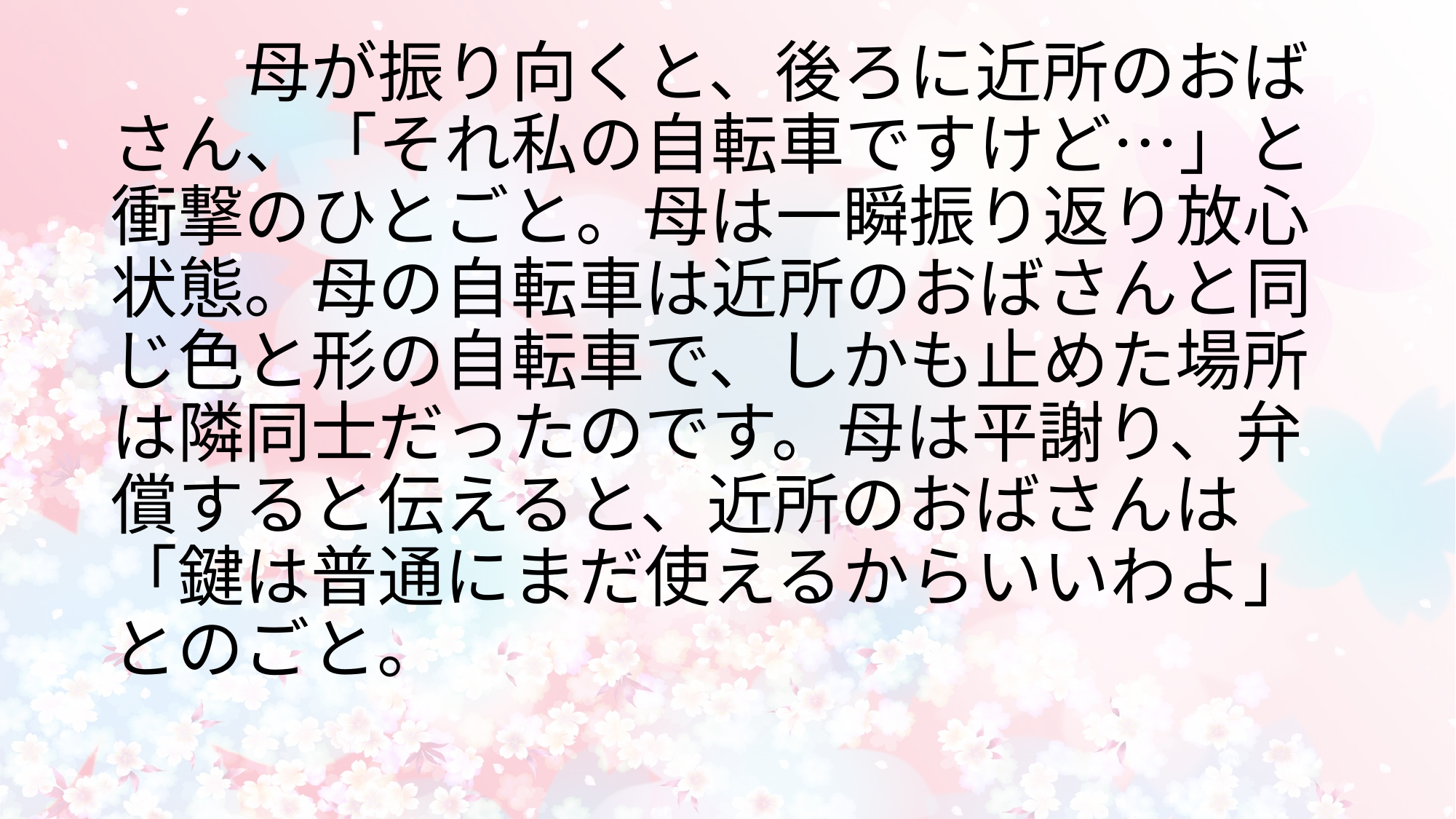

母が振り向くと、後ろに近所のおばさん、「それ私の自転車ですけど…」と衝撃のひとごと。母は一瞬振り返り放心状態。母の自転車は近所のおばさんと同じ色と形の自転車で、しかも止めた場所は隣同士だったのです。母は平謝り、弁償すると伝えると、近所のおばさんは「鍵は普通にまだ使えるからいいわよ」とのごと。